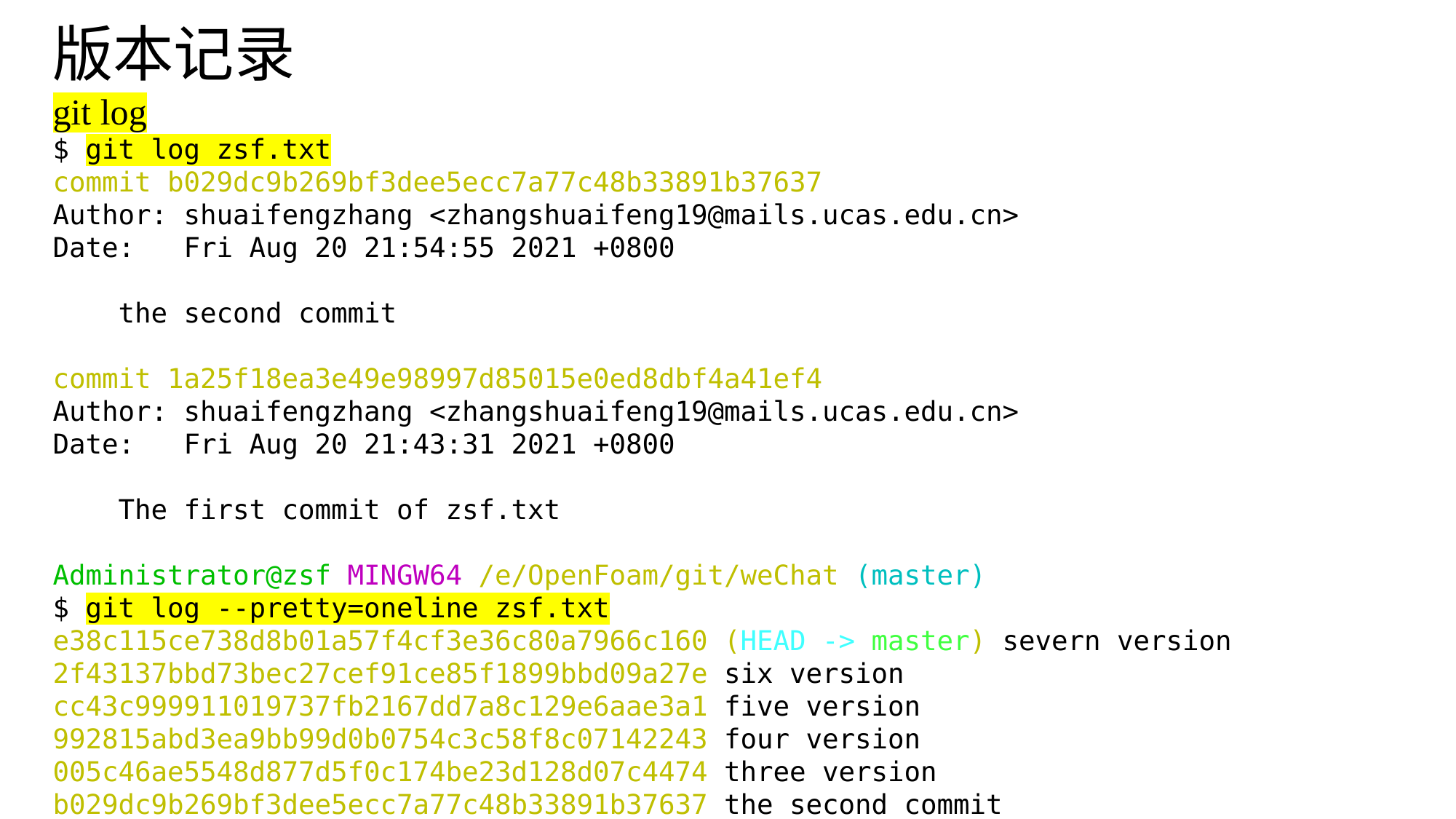

版本记录
git log
$ git log zsf.txt
commit b029dc9b269bf3dee5ecc7a77c48b33891b37637
Author: shuaifengzhang <zhangshuaifeng19@mails.ucas.edu.cn>
Date:   Fri Aug 20 21:54:55 2021 +0800

    the second commit

commit 1a25f18ea3e49e98997d85015e0ed8dbf4a41ef4
Author: shuaifengzhang <zhangshuaifeng19@mails.ucas.edu.cn>
Date:   Fri Aug 20 21:43:31 2021 +0800

    The first commit of zsf.txt

Administrator@zsf MINGW64 /e/OpenFoam/git/weChat (master)
$ git log --pretty=oneline zsf.txt
e38c115ce738d8b01a57f4cf3e36c80a7966c160 (HEAD -> master) severn version
2f43137bbd73bec27cef91ce85f1899bbd09a27e six version
cc43c999911019737fb2167dd7a8c129e6aae3a1 five version
992815abd3ea9bb99d0b0754c3c58f8c07142243 four version
005c46ae5548d877d5f0c174be23d128d07c4474 three version
b029dc9b269bf3dee5ecc7a77c48b33891b37637 the second commit
1a25f18ea3e49e98997d85015e0ed8dbf4a41ef4 The first commit of zsf.txt